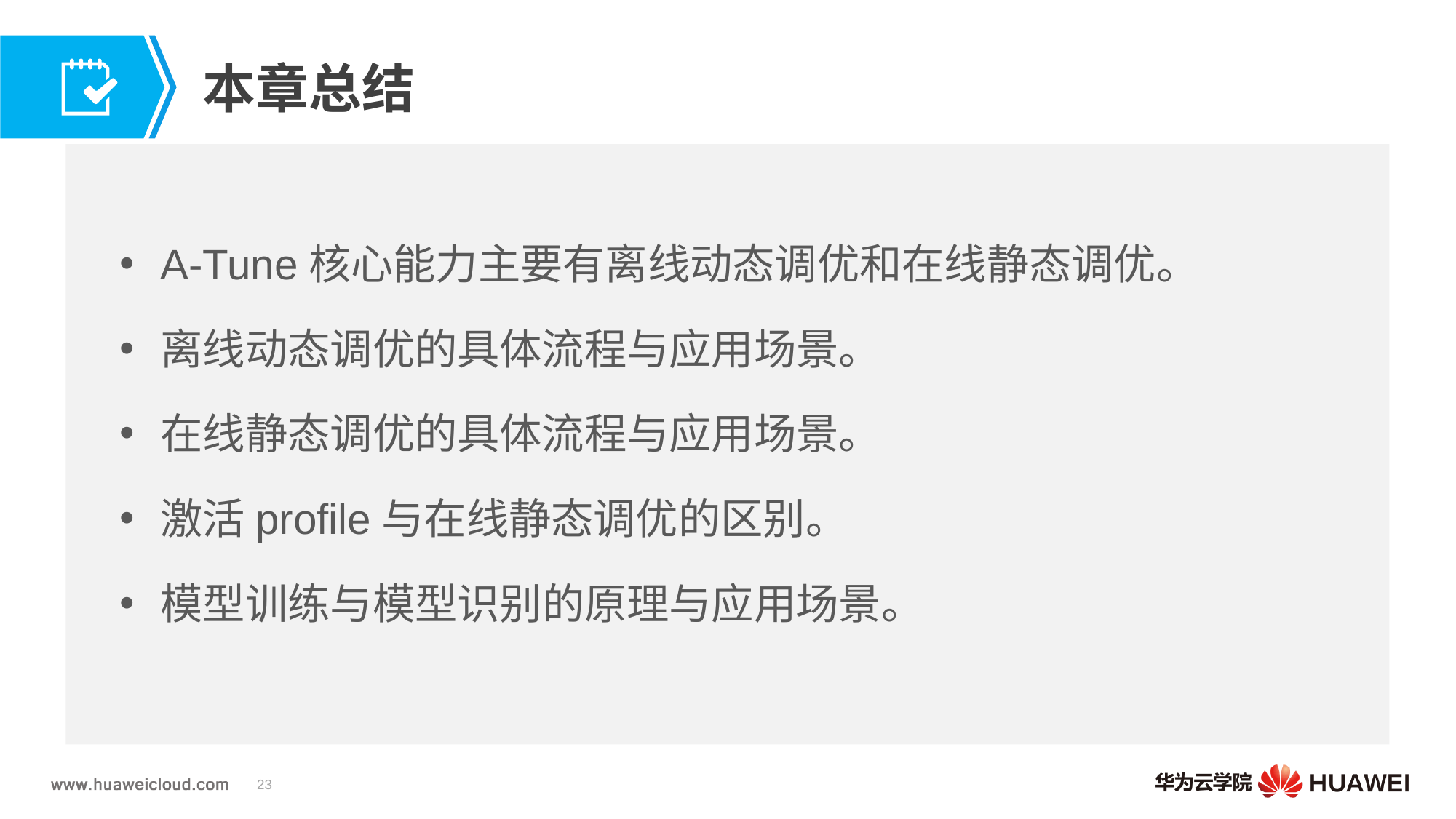

A-Tune核心能力主要有离线动态调优和在线静态调优。
离线动态调优的具体流程与应用场景。
在线静态调优的具体流程与应用场景。
激活profile与在线静态调优的区别。
模型训练与模型识别的原理与应用场景。